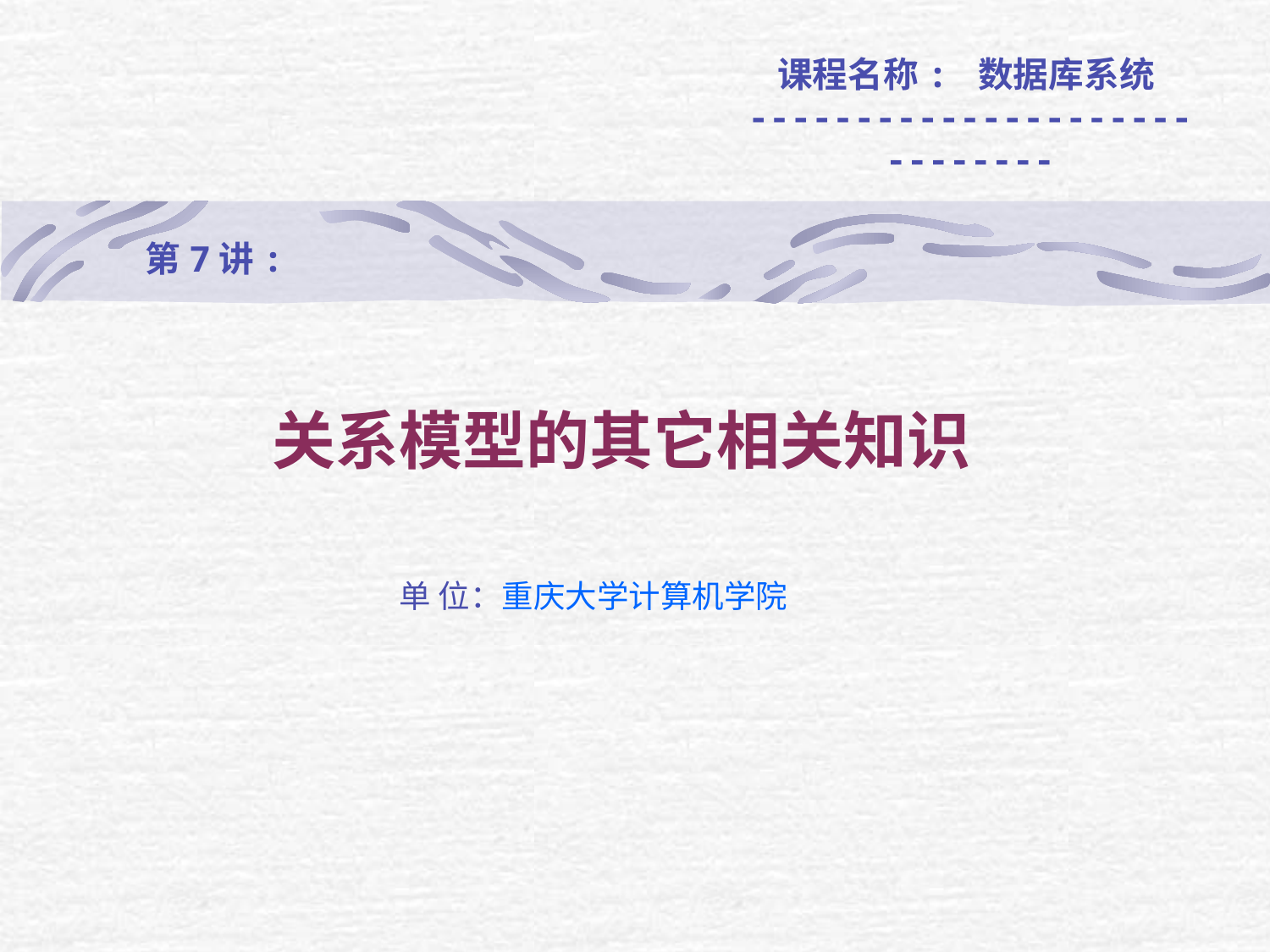

课程名称: 数据库系统
-----------------------------
# 第7讲: 关系模型的其它相关知识 单 位：重庆大学计算机学院